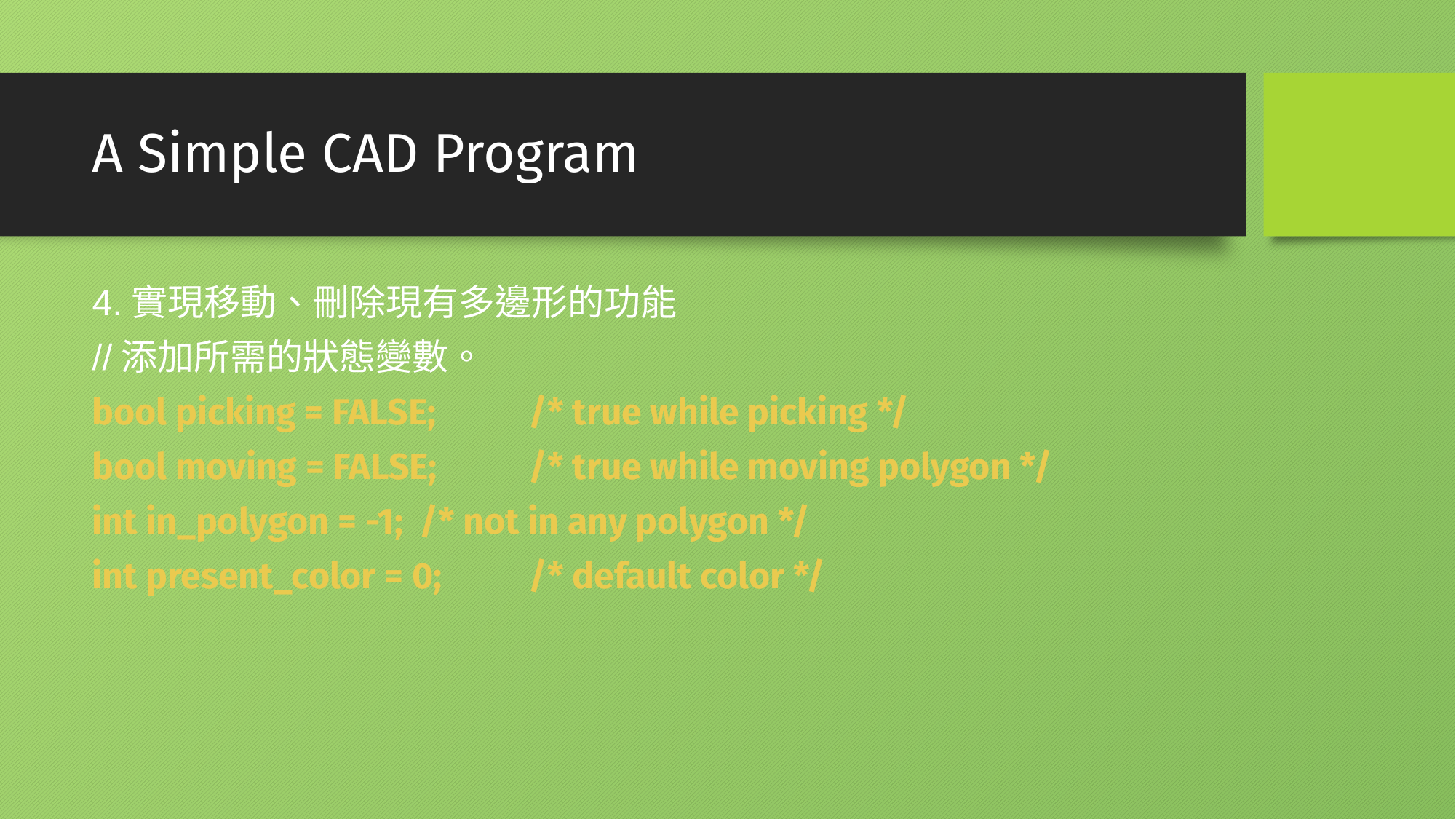

# A Simple CAD Program
4.實現移動、刪除現有多邊形的功能
//添加所需的狀態變數。
bool picking = FALSE; 	/* true while picking */
bool moving = FALSE;	/* true while moving polygon */
int in_polygon = -1; 	/* not in any polygon */
int present_color = 0; 	/* default color */